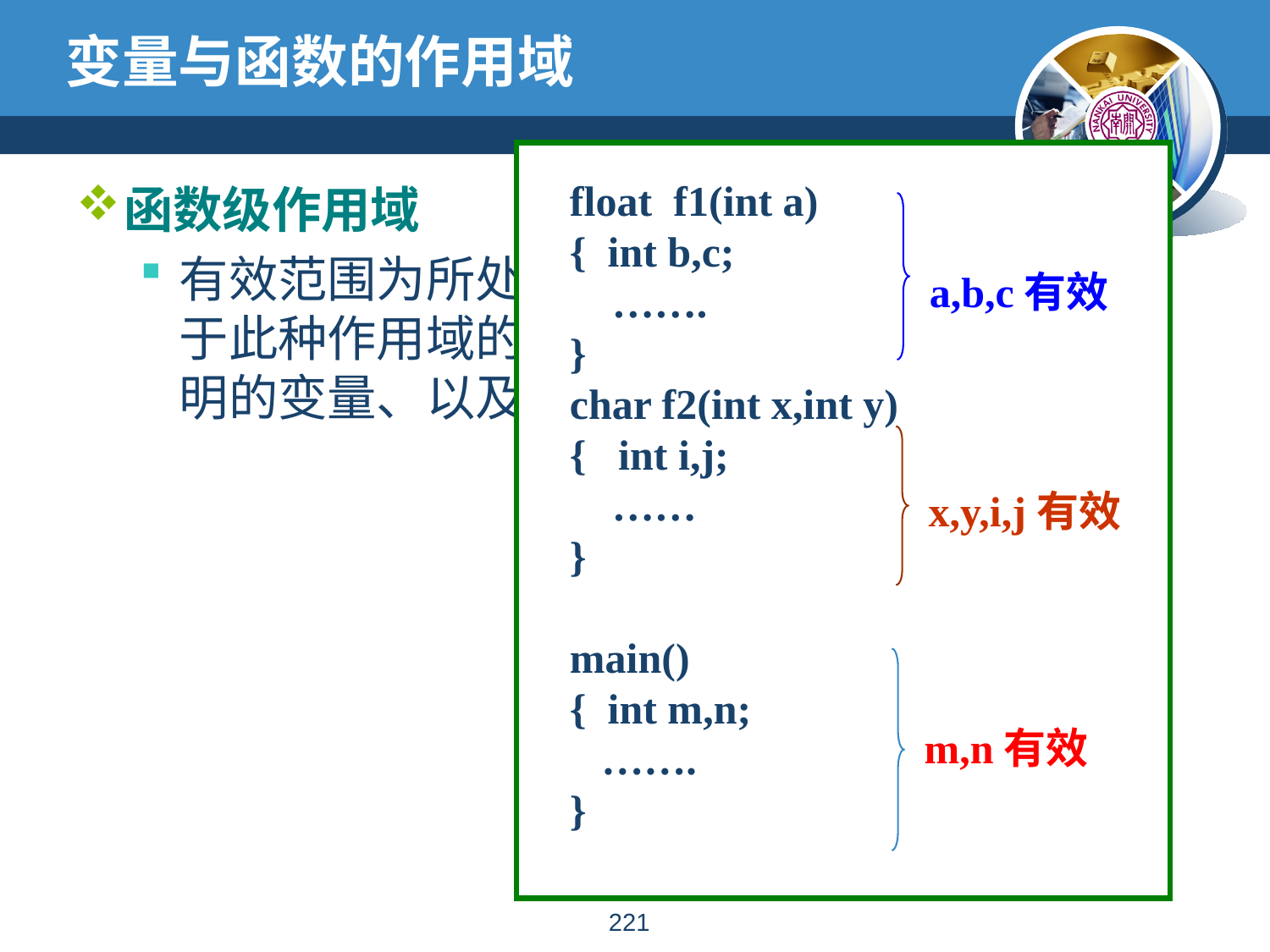

# 变量与函数的作用域

float  f1(int a)
{  int b,c;
    …….
}
char f2(int x,int y)
{   int i,j;
    ……
}

main()
{  int m,n;
   …….
}

a,b,c有效

x,y,i,j有效

m,n有效
函数级作用域
有效范围为所处的那一个函数的函数体内。属于此种作用域的有函数的形参、在函数体内说明的变量、以及语句标号等
221